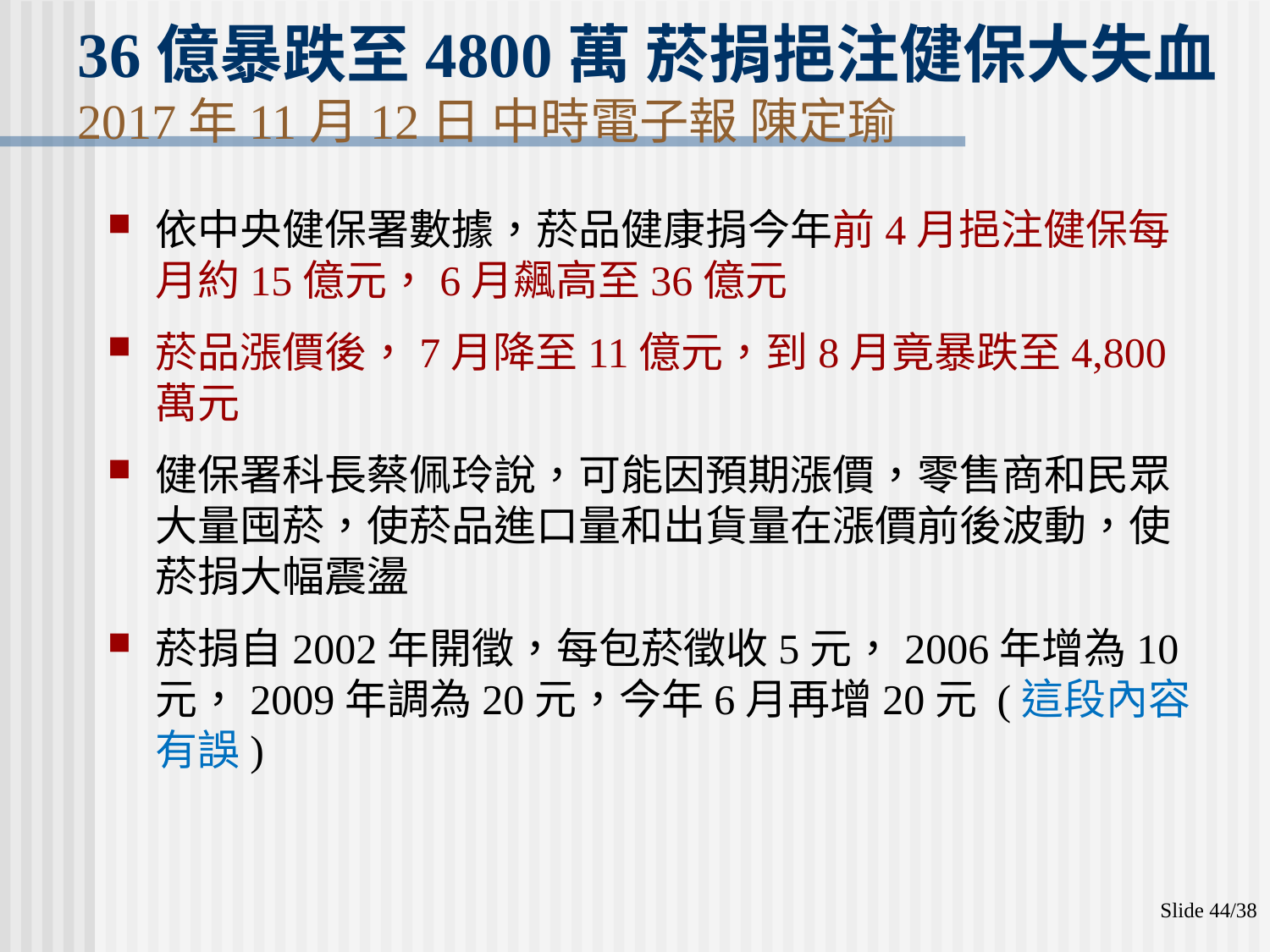

# 36億暴跌至4800萬 菸捐挹注健保大失血 2017年11月12日 中時電子報 陳定瑜
依中央健保署數據，菸品健康捐今年前4月挹注健保每月約15億元，6月飆高至36億元
菸品漲價後，7月降至11億元，到8月竟暴跌至4,800萬元
健保署科長蔡佩玲說，可能因預期漲價，零售商和民眾大量囤菸，使菸品進口量和出貨量在漲價前後波動，使菸捐大幅震盪
菸捐自2002年開徵，每包菸徵收5元，2006年增為10元，2009年調為20元，今年6月再增20元 (這段內容有誤)
Slide 44/38